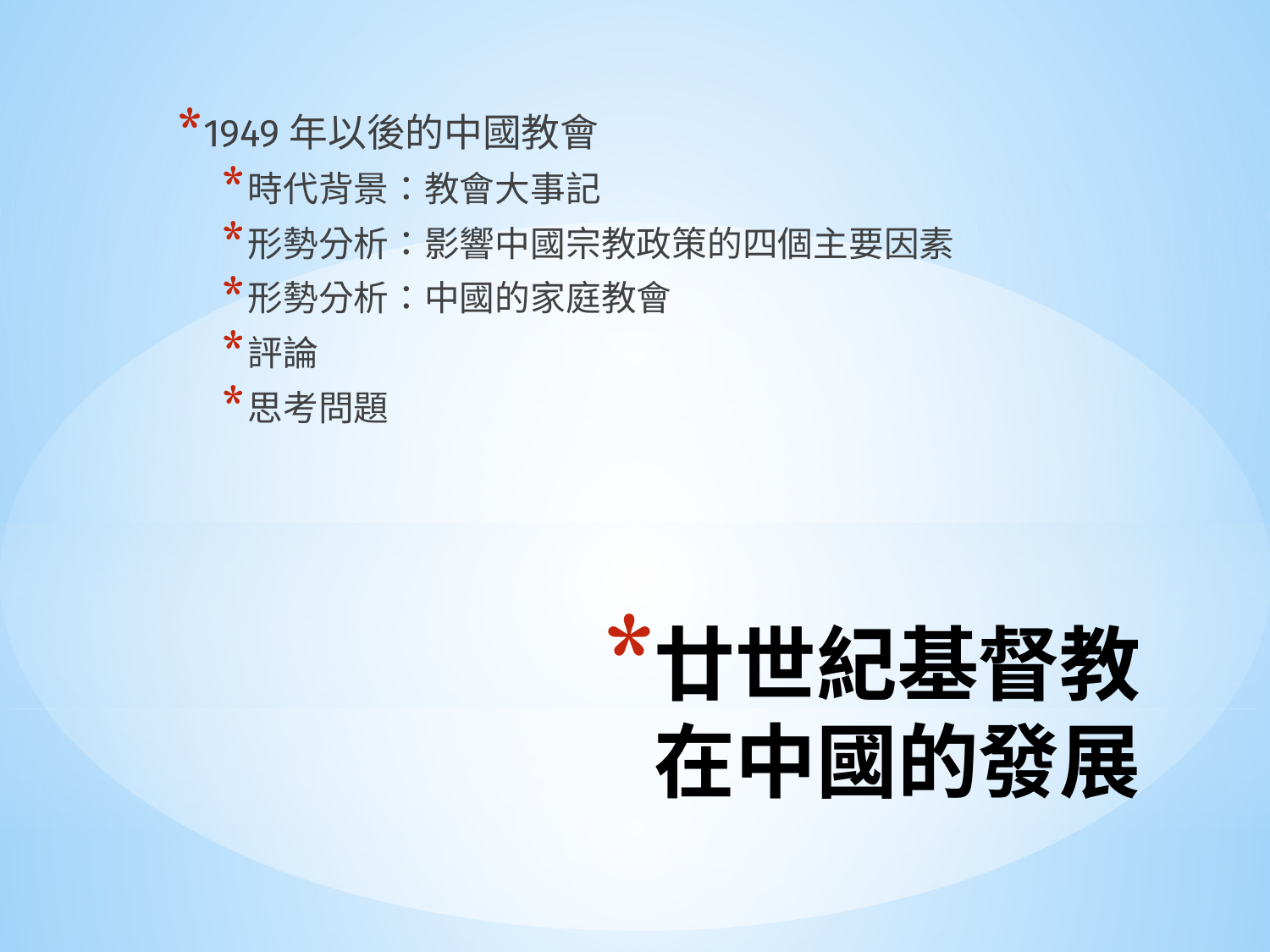

1949年以後的中國教會
時代背景：教會大事記
形勢分析：影響中國宗教政策的四個主要因素
形勢分析：中國的家庭教會
評論
思考問題
# 廿世紀基督教 在中國的發展